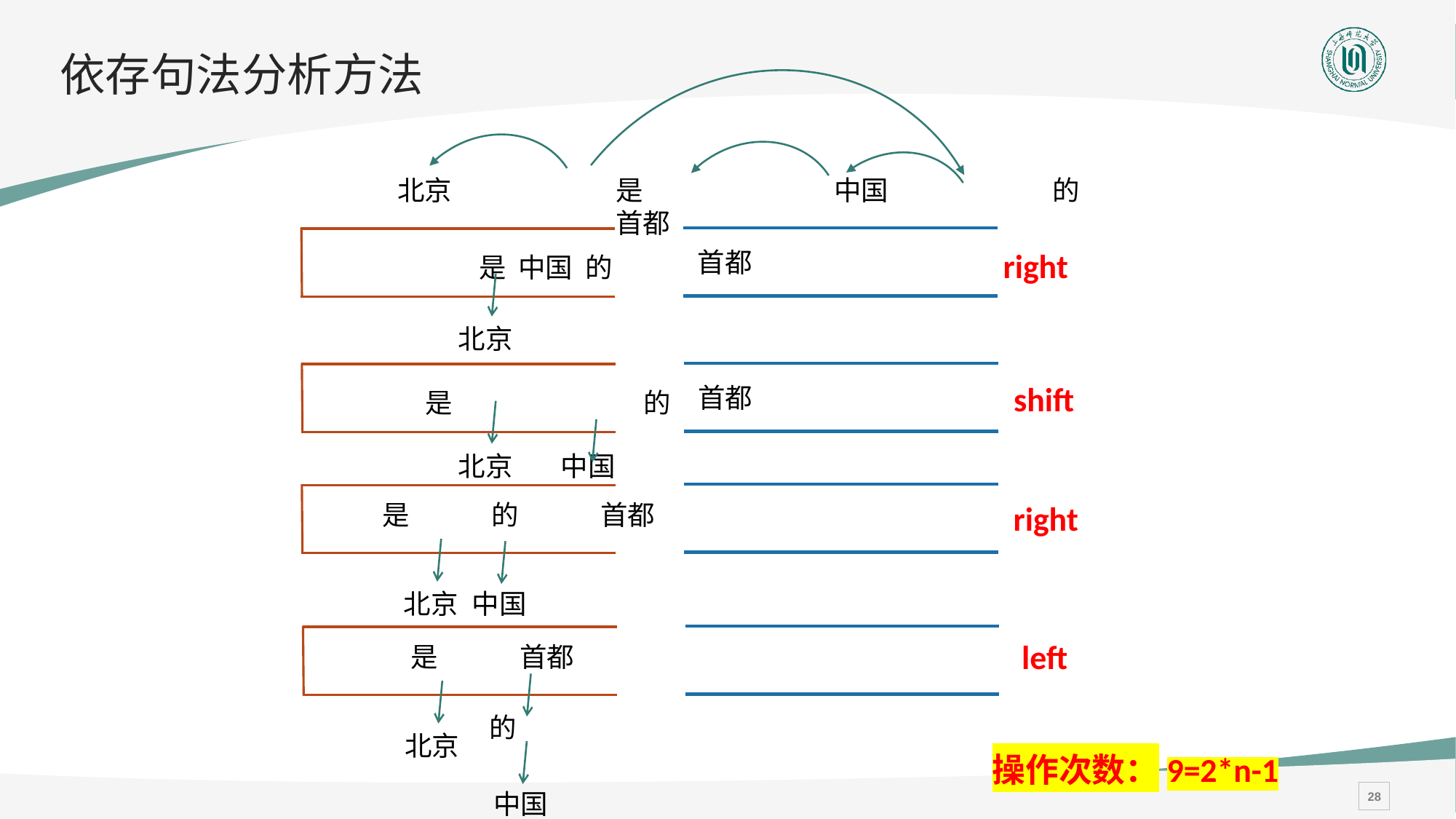

依存句法分析方法

北京		是		中国		的		首都
首都
right
是  中国  的
北京
shift
首都
是  		的
北京
中国
是  	的  	首都
right
北京
中国
left
是  	首都
的
北京
操作次数：9=2*n-1
中国